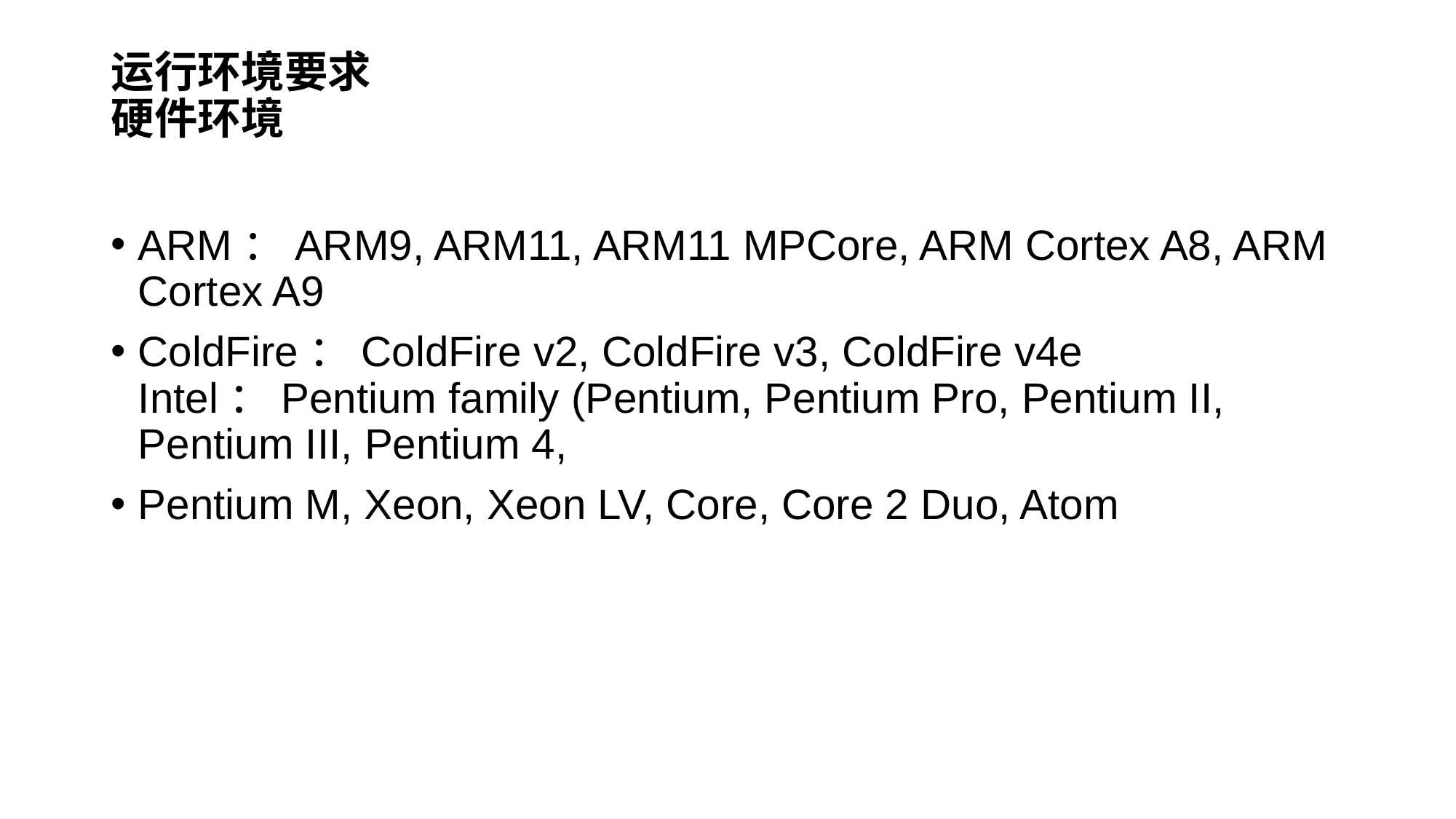

# 运行环境要求 硬件环境
ARM：ARM9, ARM11, ARM11 MPCore, ARM Cortex A8, ARM Cortex A9
ColdFire：ColdFire v2, ColdFire v3, ColdFire v4e
Intel：Pentium family (Pentium, Pentium Pro, Pentium II, Pentium III, Pentium 4,
Pentium M, Xeon, Xeon LV, Core, Core 2 Duo, Atom